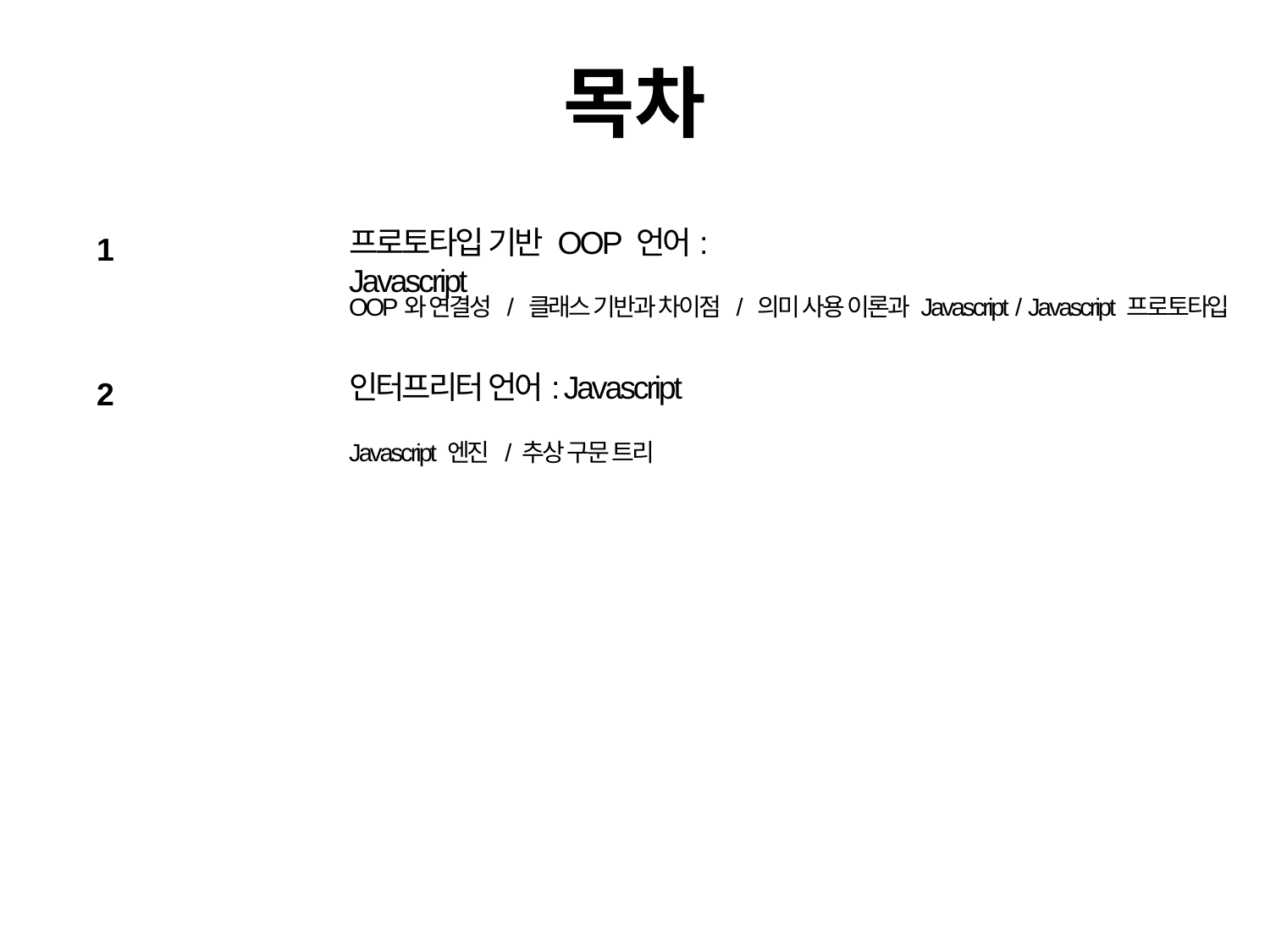

# 목차
프로토타입 기반 OOP 언어: Javascript
OOP와 연결성  /  클래스 기반과 차이점  /  의미 사용 이론과 Javascript  /  Javascript 프로토타입
1
인터프리터 언어: Javascript
Javascript 엔진  / 추상 구문 트리
2